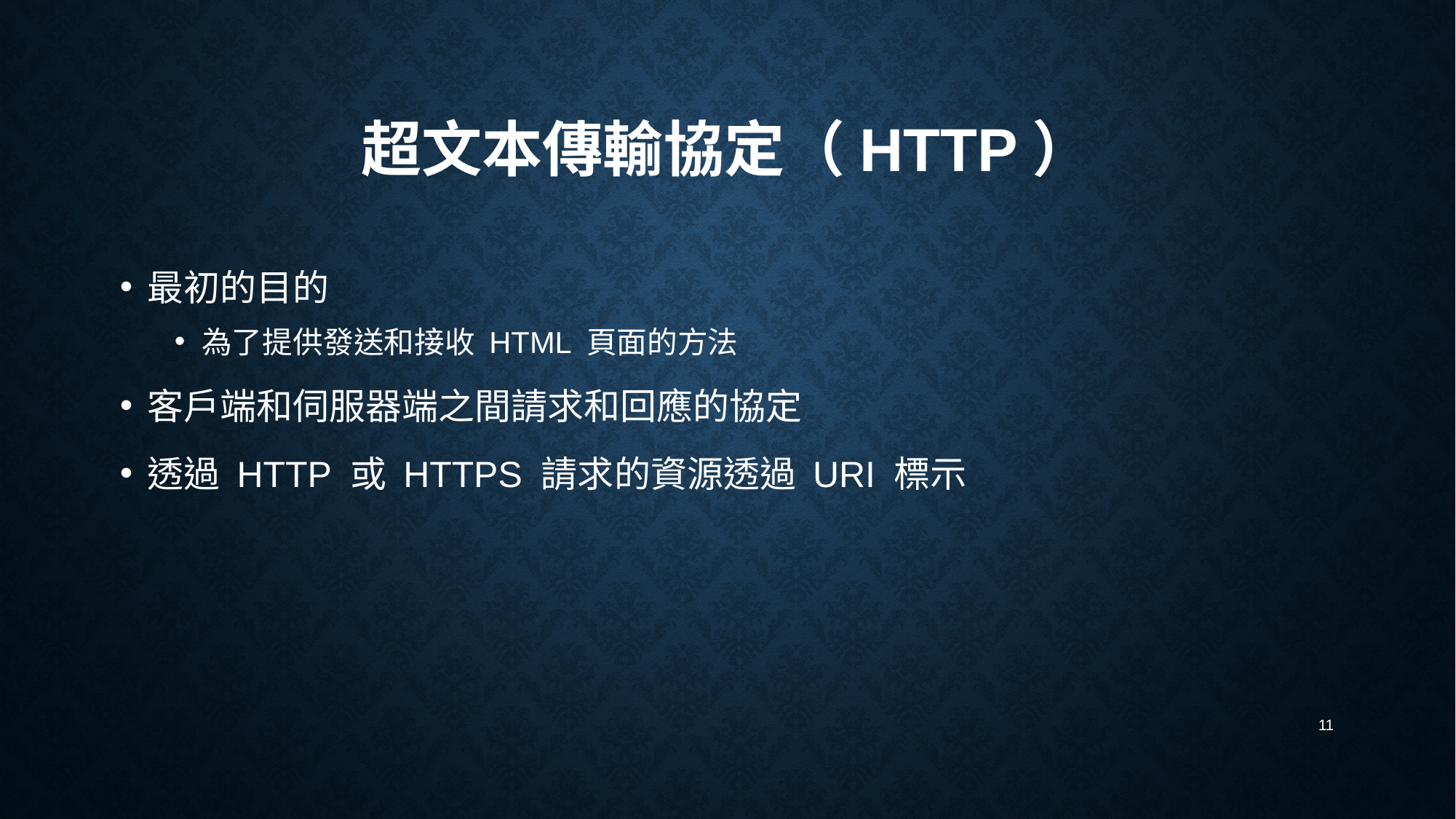

# 超文本傳輸協定（HTTP）
最初的目的
為了提供發送和接收 HTML 頁面的方法
客戶端和伺服器端之間請求和回應的協定
透過 HTTP 或 HTTPS 請求的資源透過 URI 標示
11